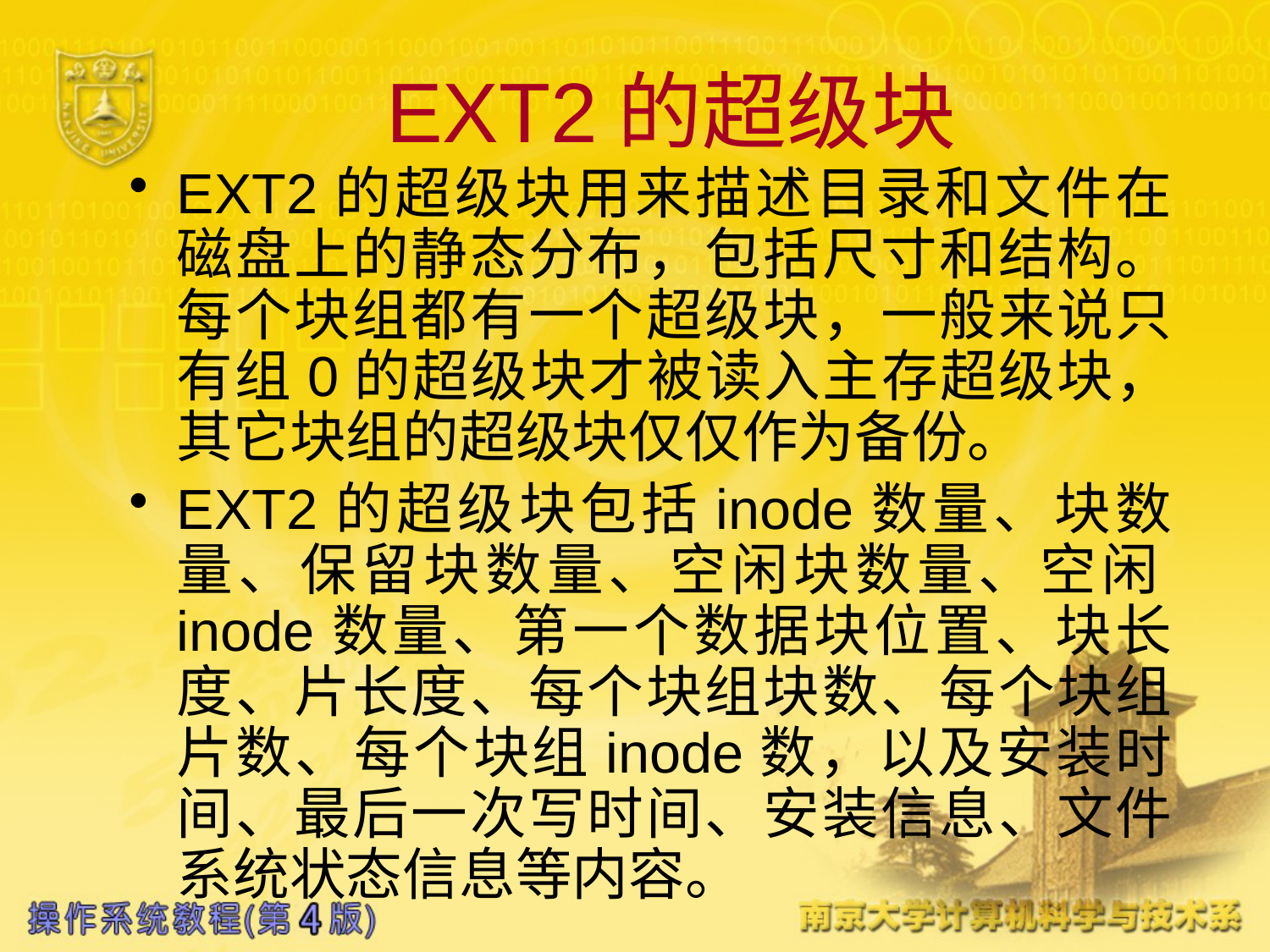

# EXT2的超级块
EXT2的超级块用来描述目录和文件在磁盘上的静态分布，包括尺寸和结构。每个块组都有一个超级块，一般来说只有组0的超级块才被读入主存超级块，其它块组的超级块仅仅作为备份。
EXT2的超级块包括inode数量、块数量、保留块数量、空闲块数量、空闲inode数量、第一个数据块位置、块长度、片长度、每个块组块数、每个块组片数、每个块组inode数，以及安装时间、最后一次写时间、安装信息、文件系统状态信息等内容。